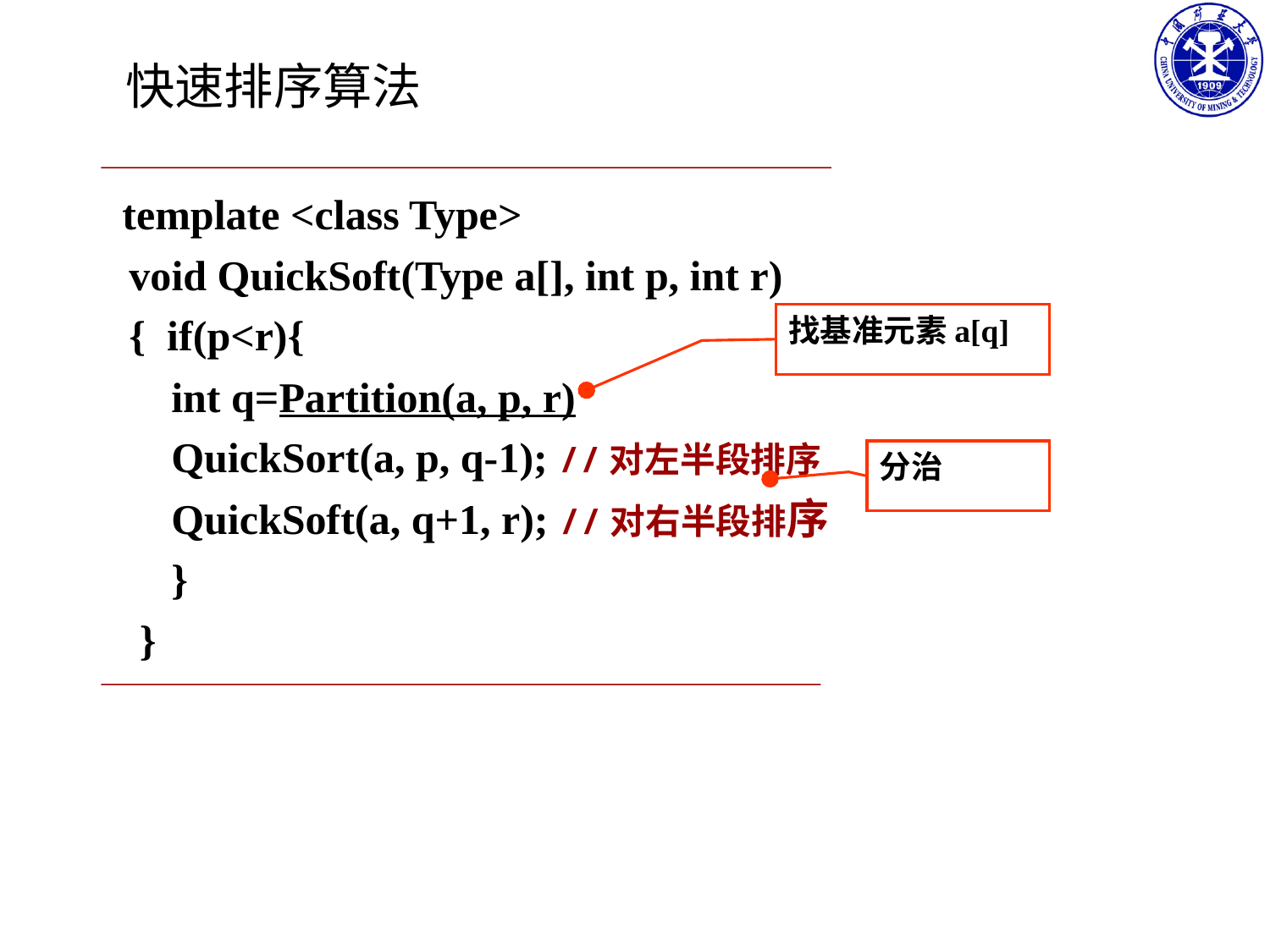

快速排序算法
    template <class Type>
    void QuickSoft(Type a[], int p, int r)
    {  if(p<r){
        int q=Partition(a, p, r)
        QuickSort(a, p, q-1); //对左半段排序
        QuickSoft(a, q+1, r); //对右半段排序
        }
     }

找基准元素a[q]
分治